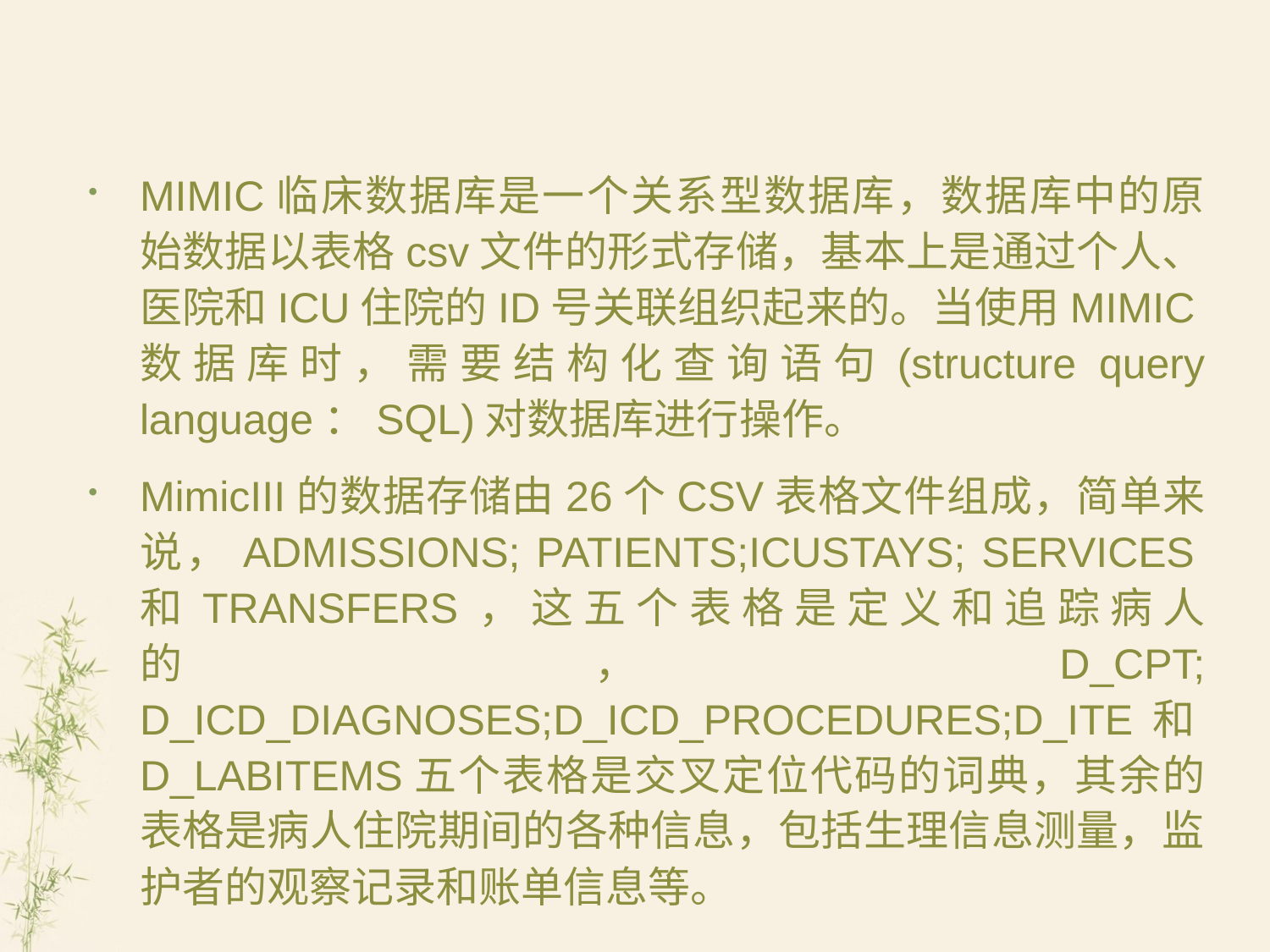

#
MIMIC临床数据库是一个关系型数据库，数据库中的原始数据以表格csv文件的形式存储，基本上是通过个人、医院和ICU住院的ID号关联组织起来的。当使用MIMIC数据库时，需要结构化查询语句(structure query language：SQL)对数据库进行操作。
MimicIII的数据存储由26个CSV表格文件组成，简单来说，ADMISSIONS; PATIENTS;ICUSTAYS; SERVICES和TRANSFERS，这五个表格是定义和追踪病人的，D_CPT; D_ICD_DIAGNOSES;D_ICD_PROCEDURES;D_ITE和D_LABITEMS五个表格是交叉定位代码的词典，其余的表格是病人住院期间的各种信息，包括生理信息测量，监护者的观察记录和账单信息等。